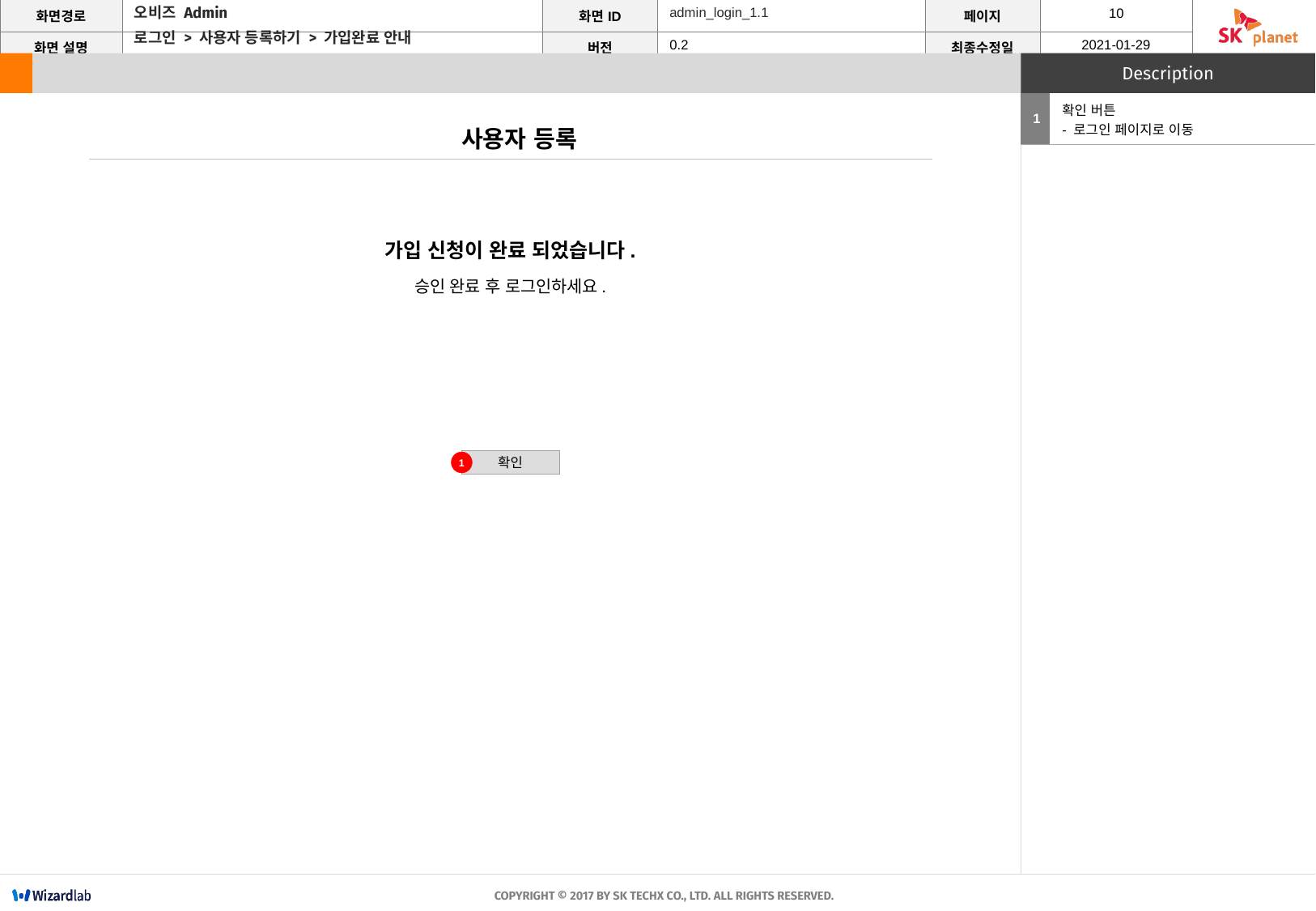

admin_login_1.1
오비즈 Admin
로그인 > 사용자 등록하기 > 가입완료 안내
| 1 | 확인 버튼 - 로그인 페이지로 이동 |
| --- | --- |
사용자 등록
가입 신청이 완료 되었습니다.
승인 완료 후 로그인하세요.
확인
1